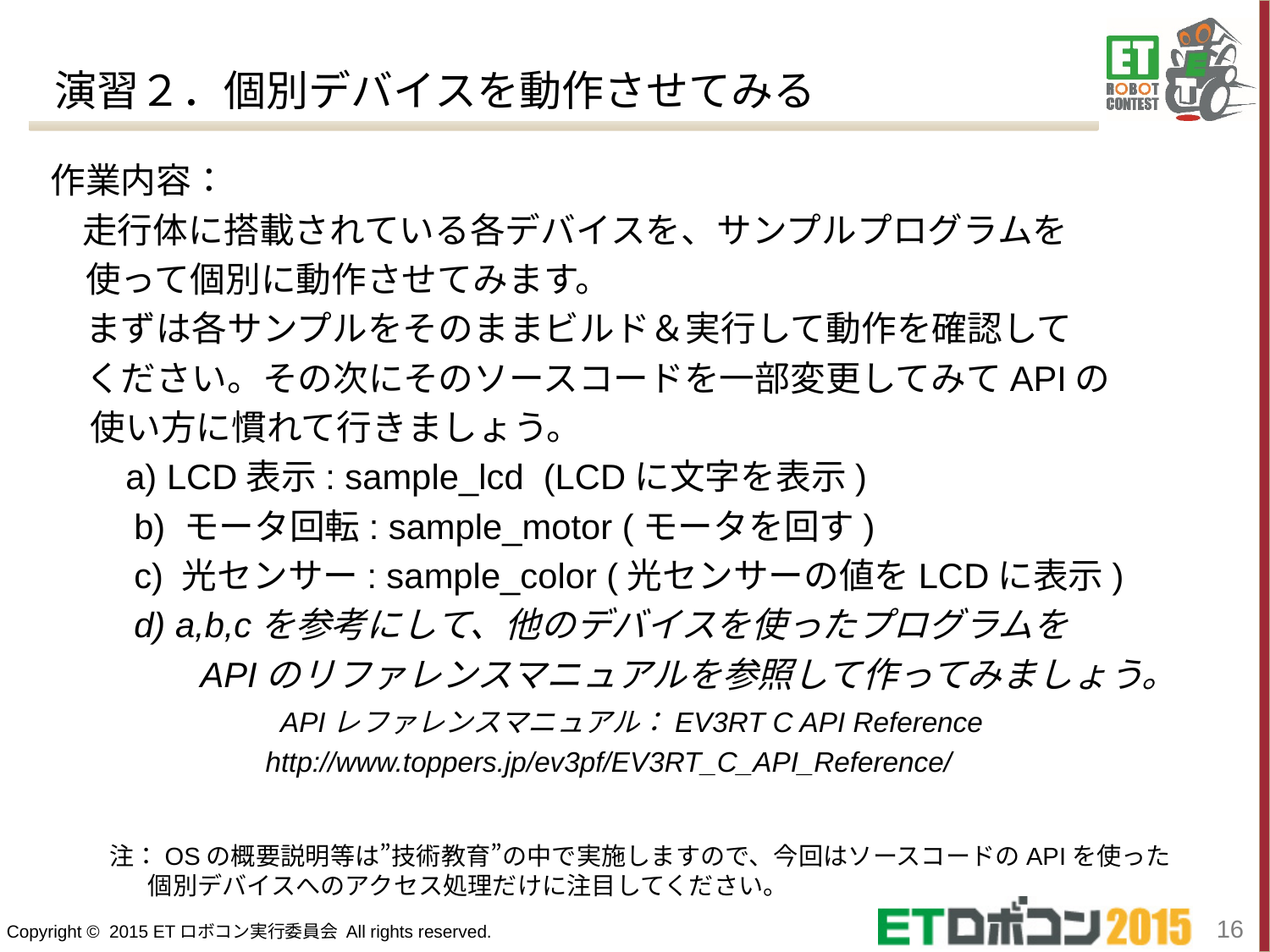

演習２．個別デバイスを動作させてみる
作業内容：
   走行体に搭載されている各デバイスを、サンプルプログラムを
　使って個別に動作させてみます。
　まずは各サンプルをそのままビルド＆実行して動作を確認して
　ください。その次にそのソースコードを一部変更してみてAPIの
    使い方に慣れて行きましょう。
　    a) LCD表示: sample_lcd  (LCDに文字を表示)
   　 b) モータ回転: sample_motor (モータを回す)
   　 c) 光センサー: sample_color (光センサーの値をLCDに表示)
  　  d) a,b,cを参考にして、他のデバイスを使ったプログラムを
　　　　APIのリファレンスマニュアルを参照して作ってみましょう。
　　　　　　　APIレファレンスマニュアル：EV3RT C API Reference
              　　　　http://www.toppers.jp/ev3pf/EV3RT_C_API_Reference/

注：OSの概要説明等は”技術教育”の中で実施しますので、今回はソースコードのAPIを使った
      個別デバイスへのアクセス処理だけに注目してください。
16